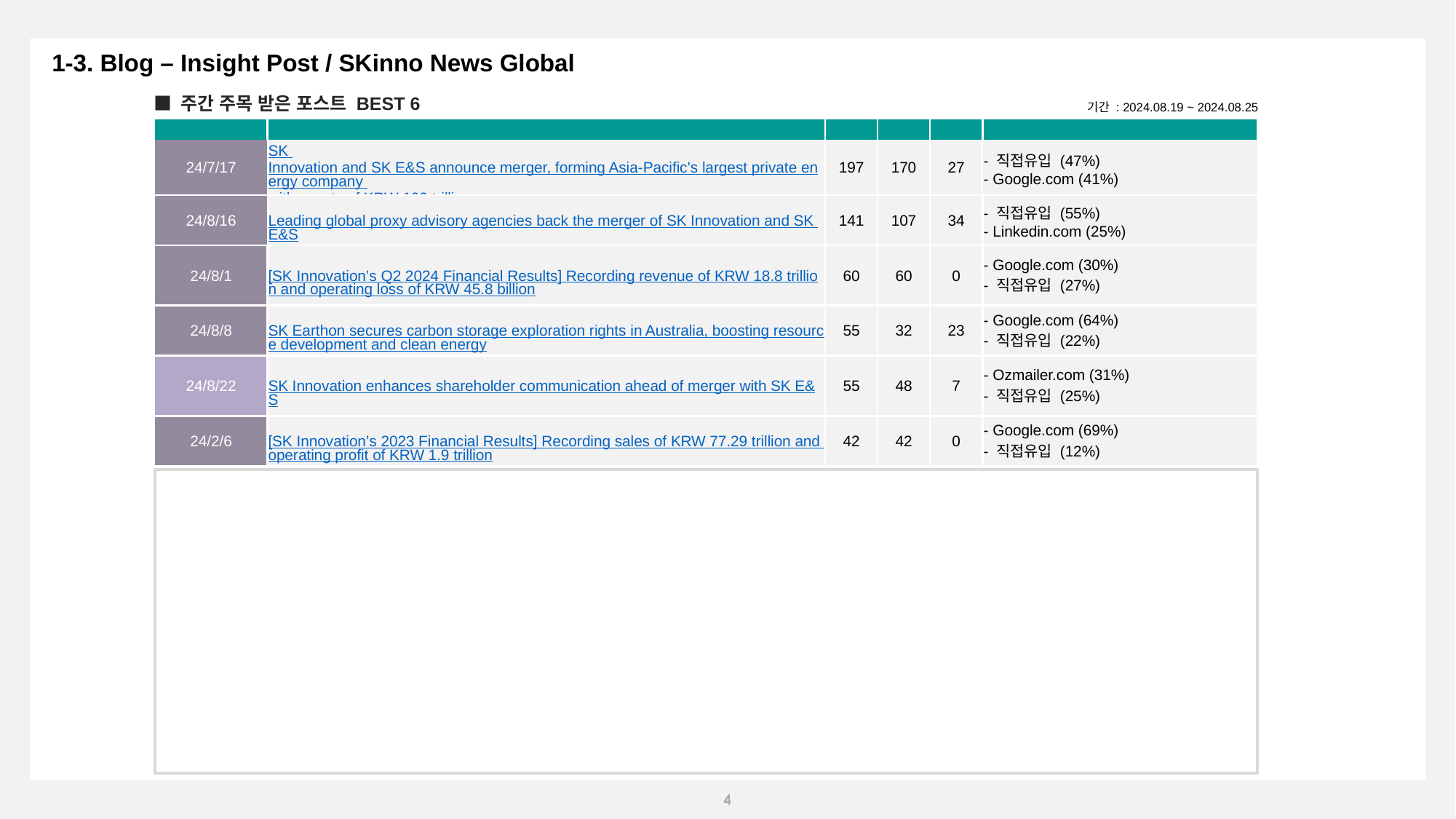

1-3. Blog – Insight Post / SKinno News Global
■ 주간 주목 받은 포스트 BEST 6
기간 : 2024.08.19 ~ 2024.08.25
| 게재 일자 | 포스트명 | 주간 PV | PC | 모바일 | 유입 경로 (구글 애널리틱스) |
| --- | --- | --- | --- | --- | --- |
| 24/7/17 | SK Innovation and SK E&S announce merger, forming Asia-Pacific's largest private energy company with assets of KRW 100 trillion | 197 | 170 | 27 | - 직접유입 (47%) - Google.com (41%) |
| 24/8/16 | Leading global proxy advisory agencies back the merger of SK Innovation and SK E&S | 141 | 107 | 34 | - 직접유입 (55%) - Linkedin.com (25%) |
| 24/8/1 | [SK Innovation’s Q2 2024 Financial Results] Recording revenue of KRW 18.8 trillion and operating loss of KRW 45.8 billion | 60 | 60 | 0 | - Google.com (30%) - 직접유입 (27%) |
| 24/8/8 | SK Earthon secures carbon storage exploration rights in Australia, boosting resource development and clean energy | 55 | 32 | 23 | - Google.com (64%) - 직접유입 (22%) |
| 24/8/22 | SK Innovation enhances shareholder communication ahead of merger with SK E&S | 55 | 48 | 7 | - Ozmailer.com (31%) - 직접유입 (25%) |
| 24/2/6 | [SK Innovation’s 2023 Financial Results] Recording sales of KRW 77.29 trillion and operating profit of KRW 1.9 trillion | 42 | 42 | 0 | - Google.com (69%) - 직접유입 (12%) |